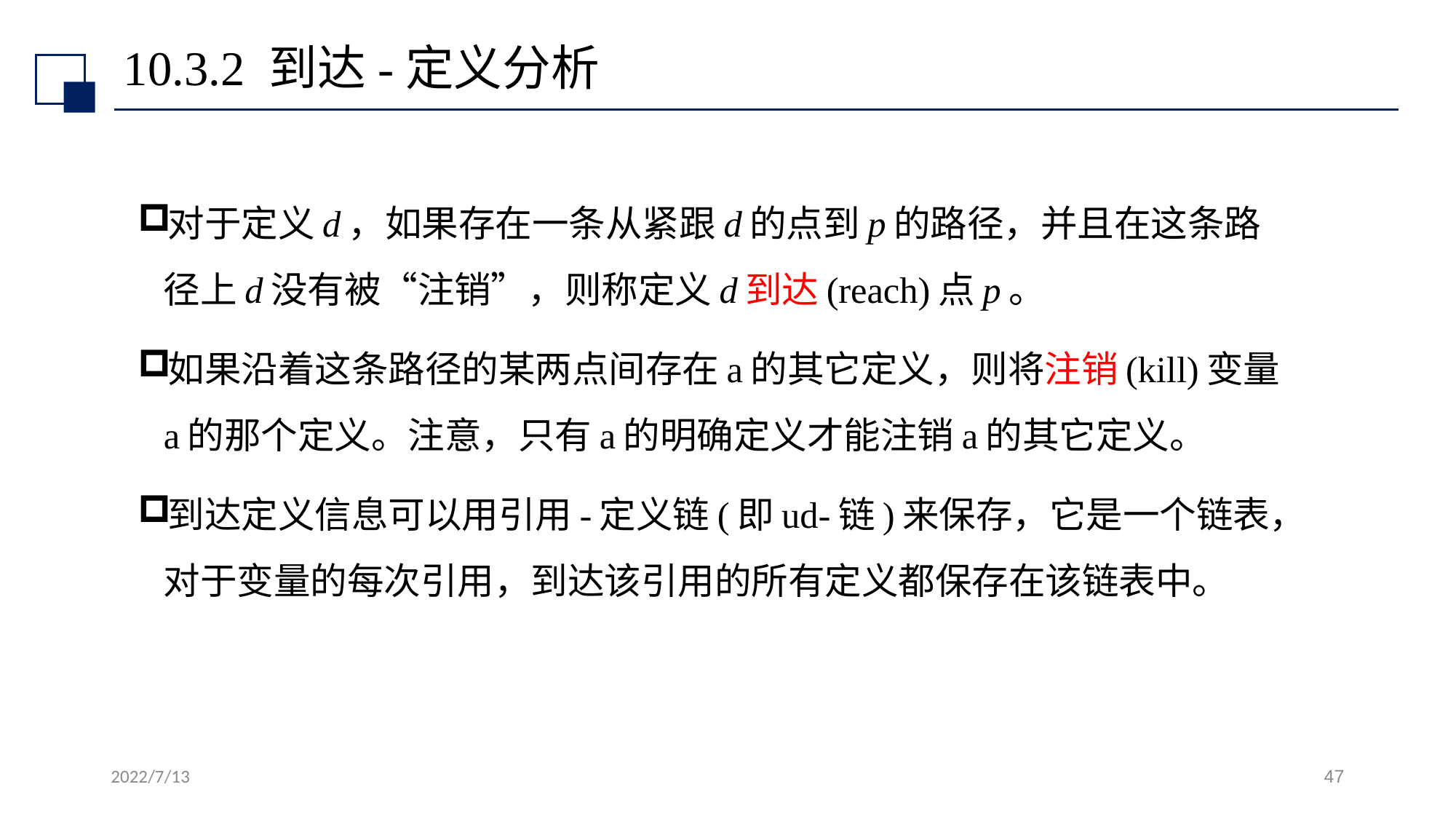

# 10.3.2 到达-定义分析
对于定义d，如果存在一条从紧跟d的点到p的路径，并且在这条路径上d没有被“注销”，则称定义d到达(reach)点p。
如果沿着这条路径的某两点间存在a的其它定义，则将注销(kill)变量a的那个定义。注意，只有a的明确定义才能注销a的其它定义。
到达定义信息可以用引用-定义链(即ud-链)来保存，它是一个链表，对于变量的每次引用，到达该引用的所有定义都保存在该链表中。
2022/7/13
47